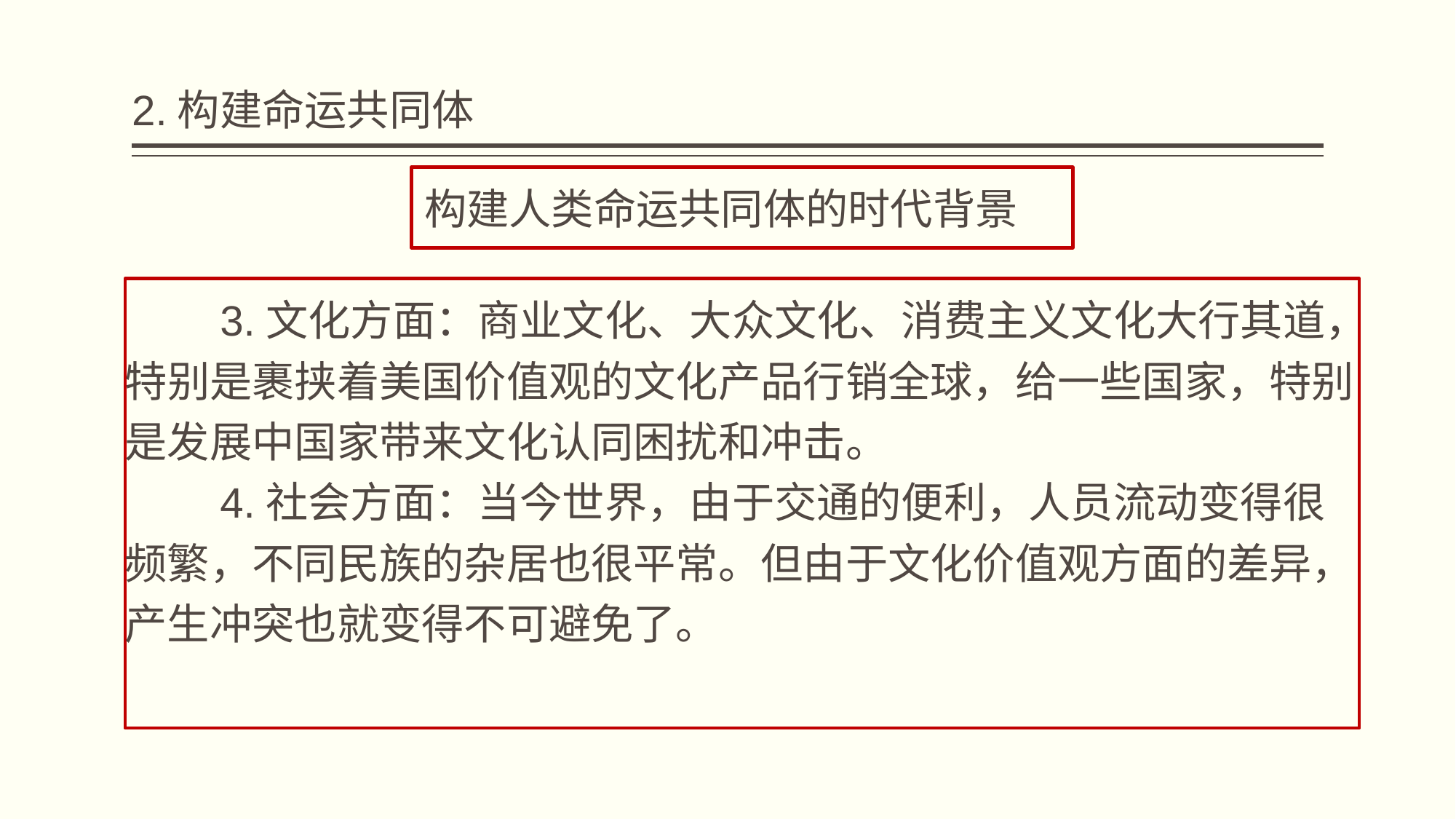

# 2.构建命运共同体
构建人类命运共同体的时代背景
　　3.文化方面：商业文化、大众文化、消费主义文化大行其道，特别是裹挟着美国价值观的文化产品行销全球，给一些国家，特别是发展中国家带来文化认同困扰和冲击。
　　4.社会方面：当今世界，由于交通的便利，人员流动变得很频繁，不同民族的杂居也很平常。但由于文化价值观方面的差异，产生冲突也就变得不可避免了。